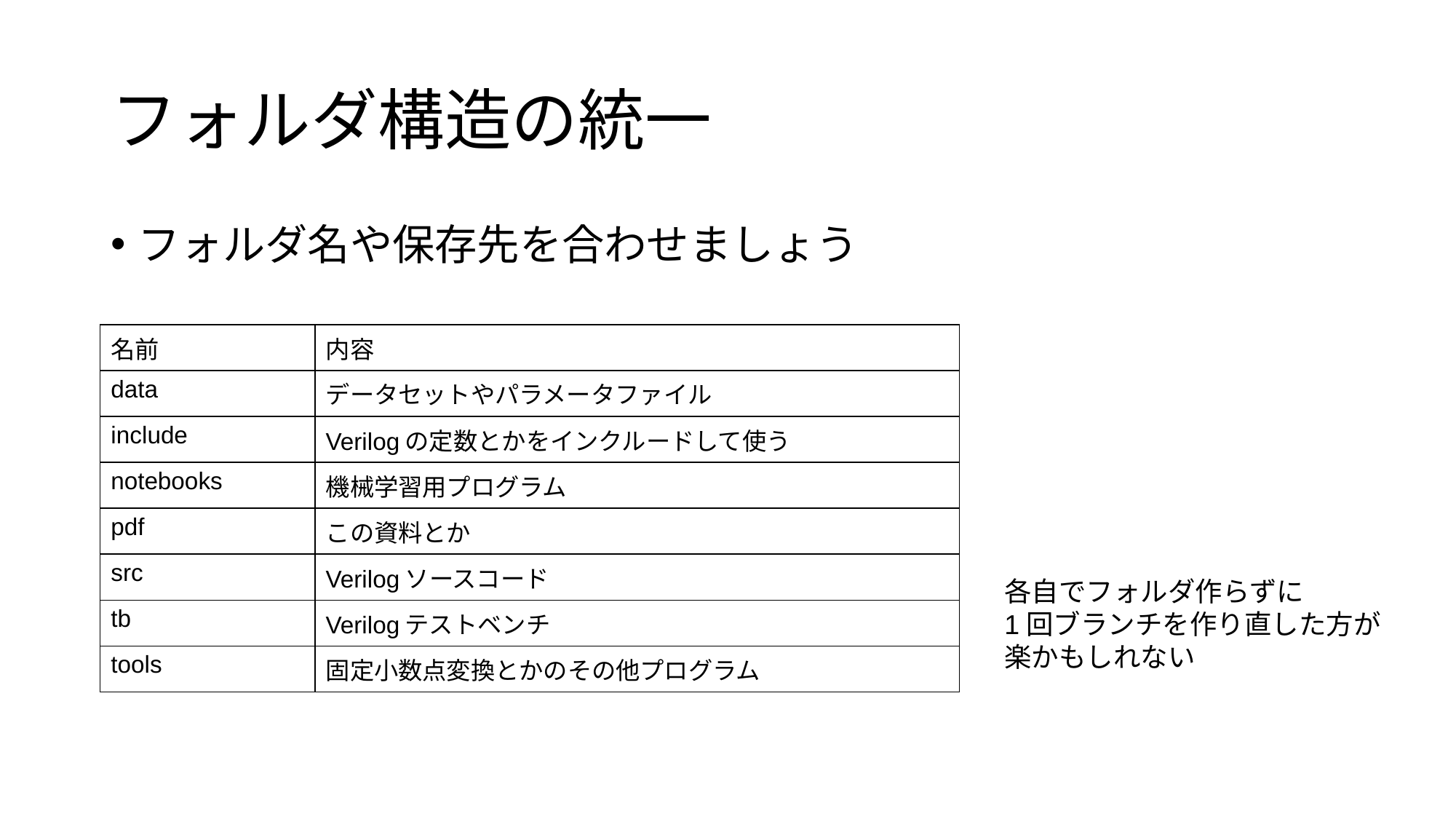

# フォルダ構造の統一
フォルダ名や保存先を合わせましょう
| 名前 | 内容 |
| --- | --- |
| data | データセットやパラメータファイル |
| include | Verilogの定数とかをインクルードして使う |
| notebooks | 機械学習用プログラム |
| pdf | この資料とか |
| src | Verilogソースコード |
| tb | Verilogテストベンチ |
| tools | 固定小数点変換とかのその他プログラム |
各自でフォルダ作らずに
1回ブランチを作り直した方が
楽かもしれない